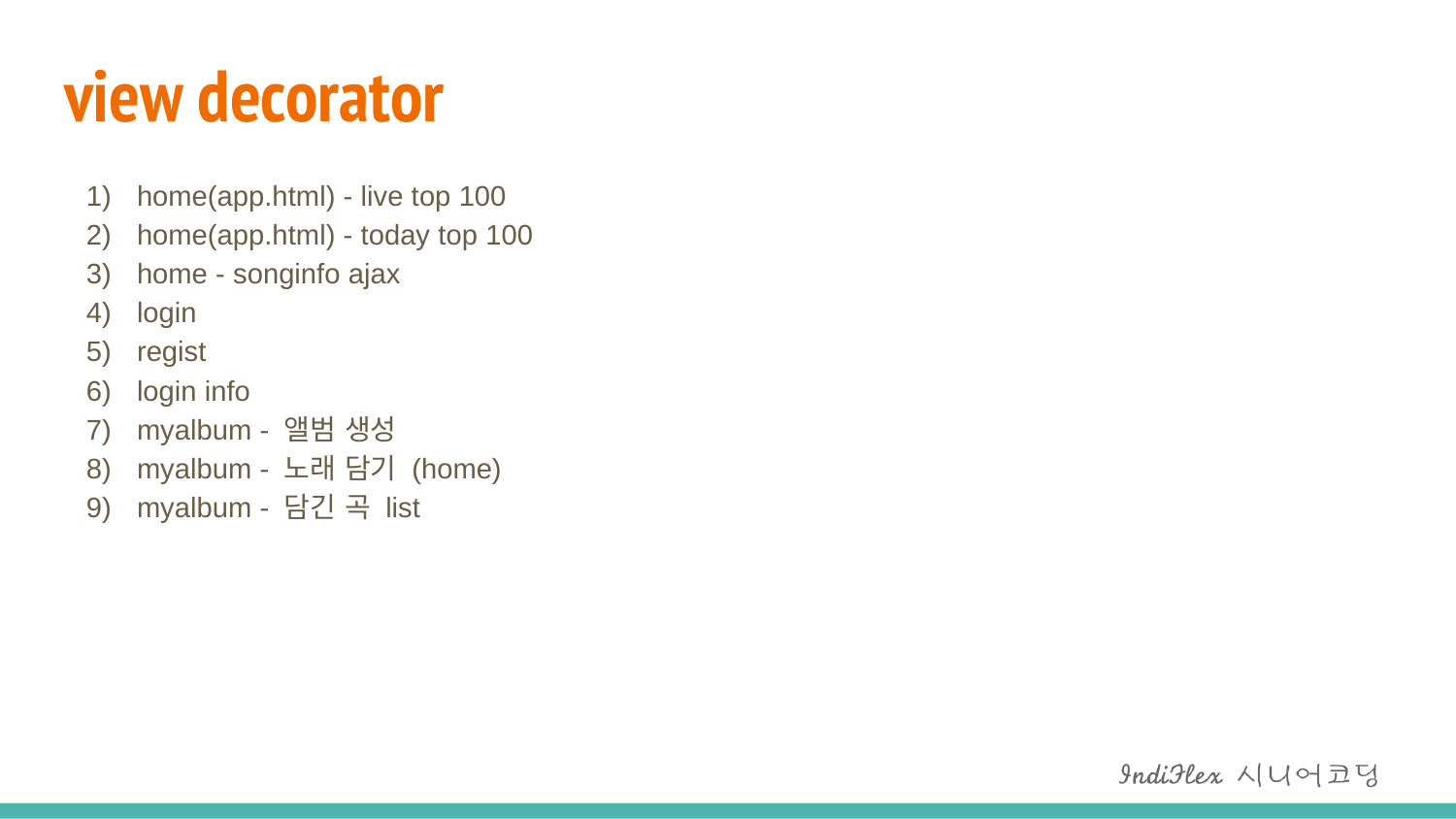

# view decorator
home(app.html) - live top 100
home(app.html) - today top 100
home - songinfo ajax
login
regist
login info
myalbum - 앨범 생성
myalbum - 노래 담기 (home)
myalbum - 담긴 곡 list